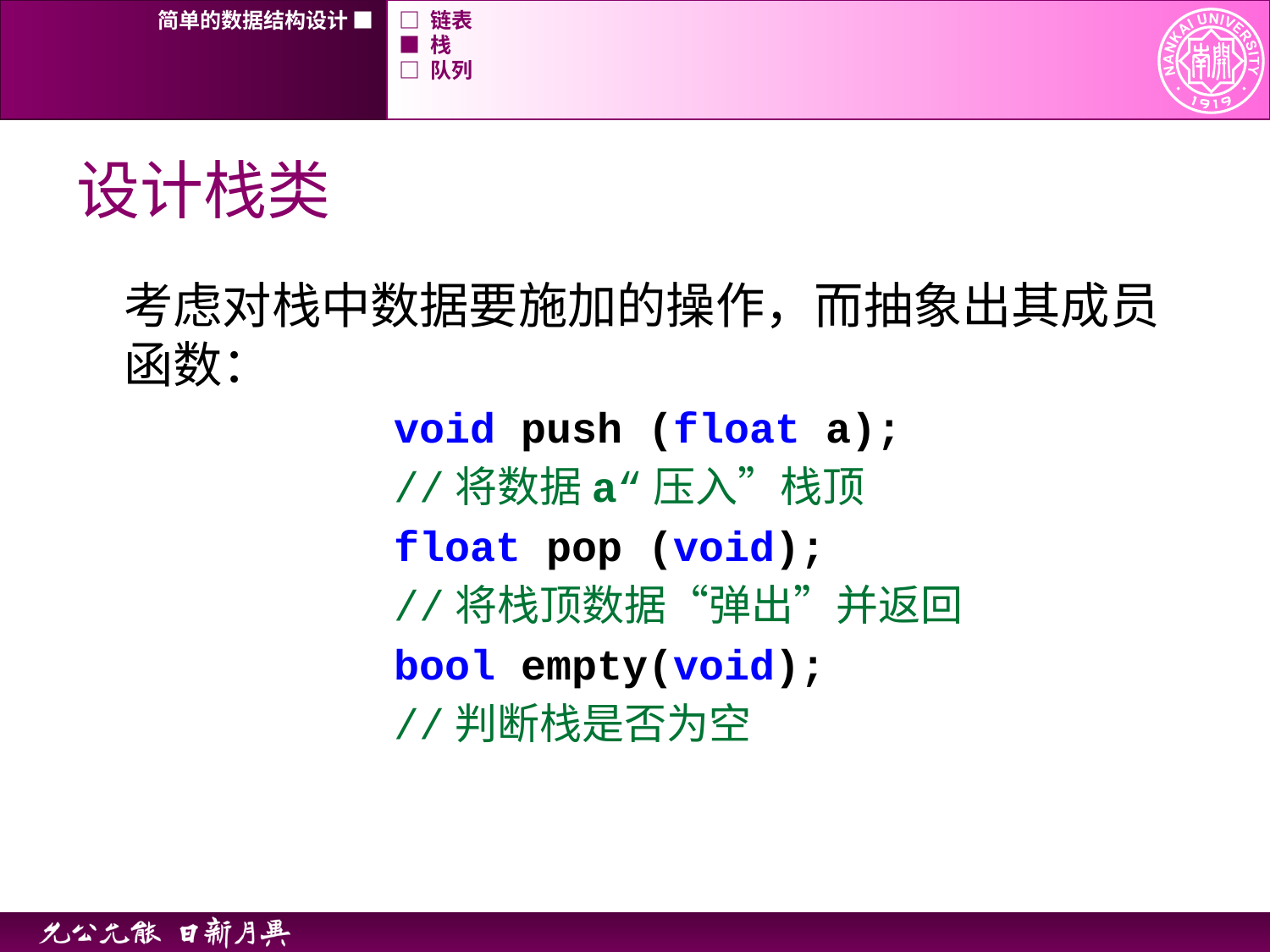

简单的数据结构设计 ■
□ 链表
■ 栈
□ 队列

# 设计栈类
考虑对栈中数据要施加的操作，而抽象出其成员函数：
		void push (float a);
		//将数据a“压入”栈顶
		float pop (void);
		//将栈顶数据“弹出”并返回
		bool empty(void);
		//判断栈是否为空